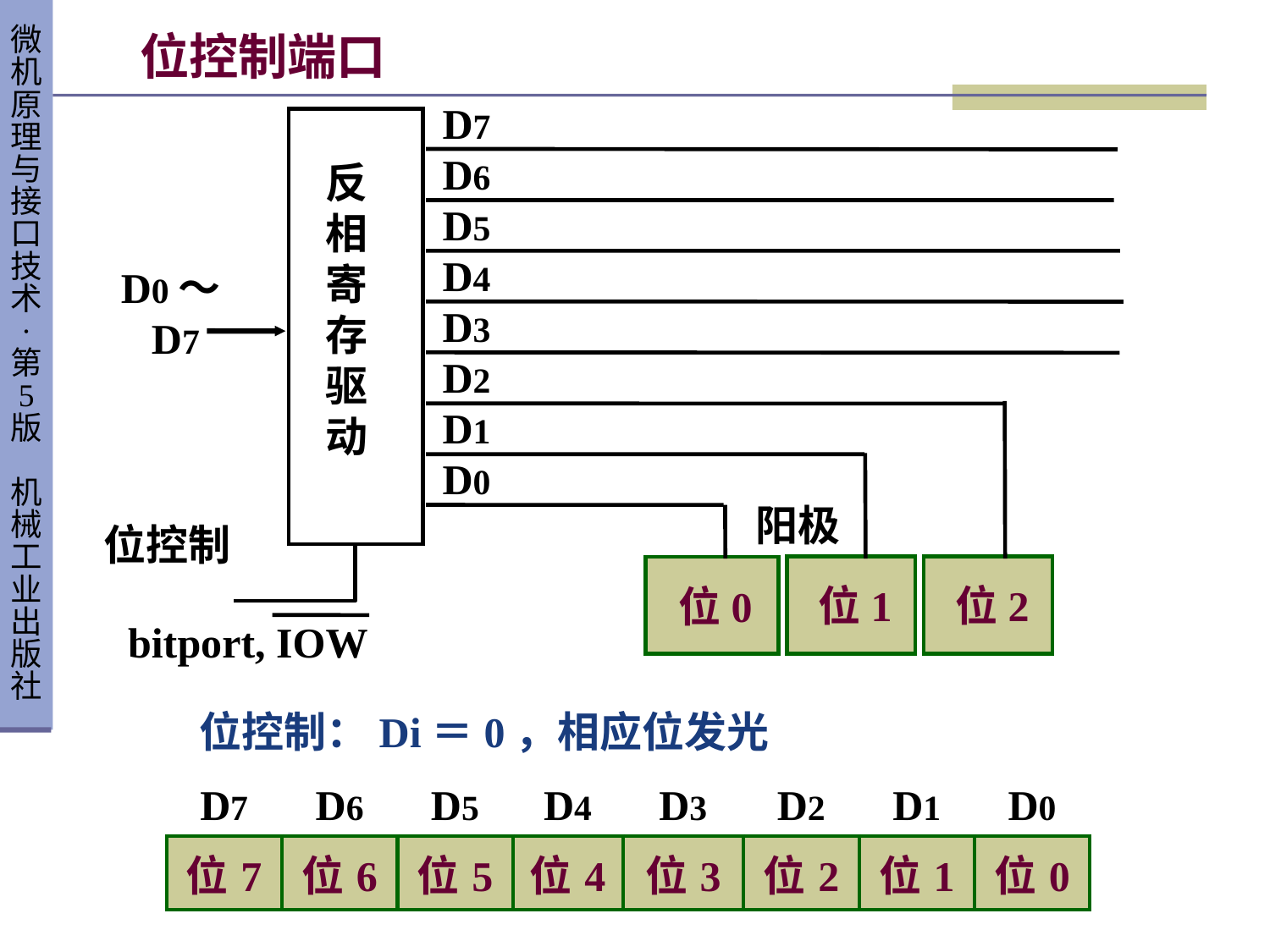

# 位控制端口
D7
D6
D5
D4
D3
D2
D1
D0

反
相
寄
存
驱
动

D0～D7

阳极

位控制

位1
位2
位0
bitport, IOW

位控制：Di＝0，相应位发光

| D7 | D6 | D5 | D4 | D3 | D2 | D1 | D0 |
| --- | --- | --- | --- | --- | --- | --- | --- |
| 位7 | 位6 | 位5 | 位4 | 位3 | 位2 | 位1 | 位0 |